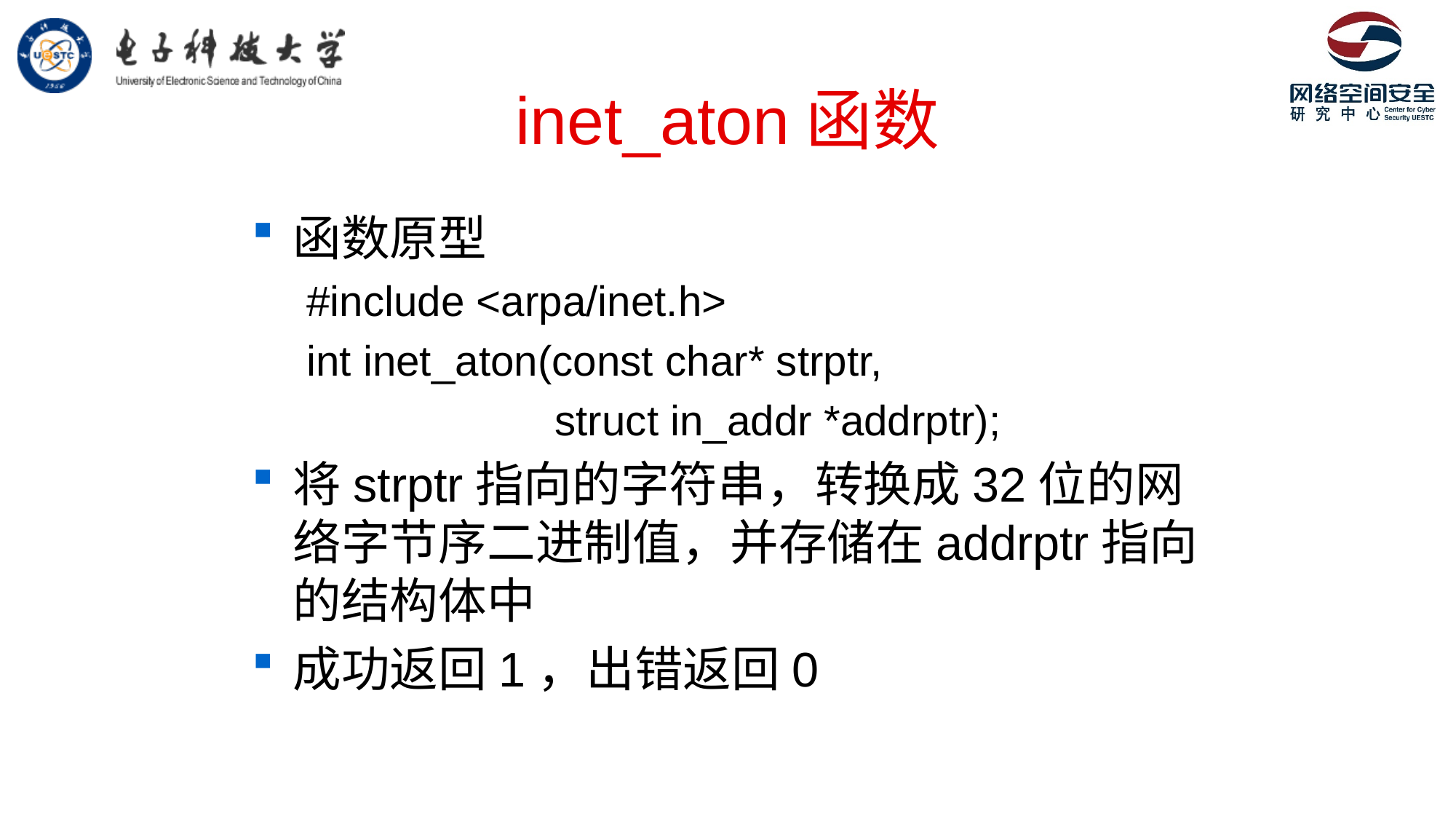

# inet_aton函数
函数原型
#include <arpa/inet.h>
int inet_aton(const char* strptr,
                     struct in_addr *addrptr);
将strptr指向的字符串，转换成32位的网络字节序二进制值，并存储在addrptr指向的结构体中
成功返回1，出错返回0